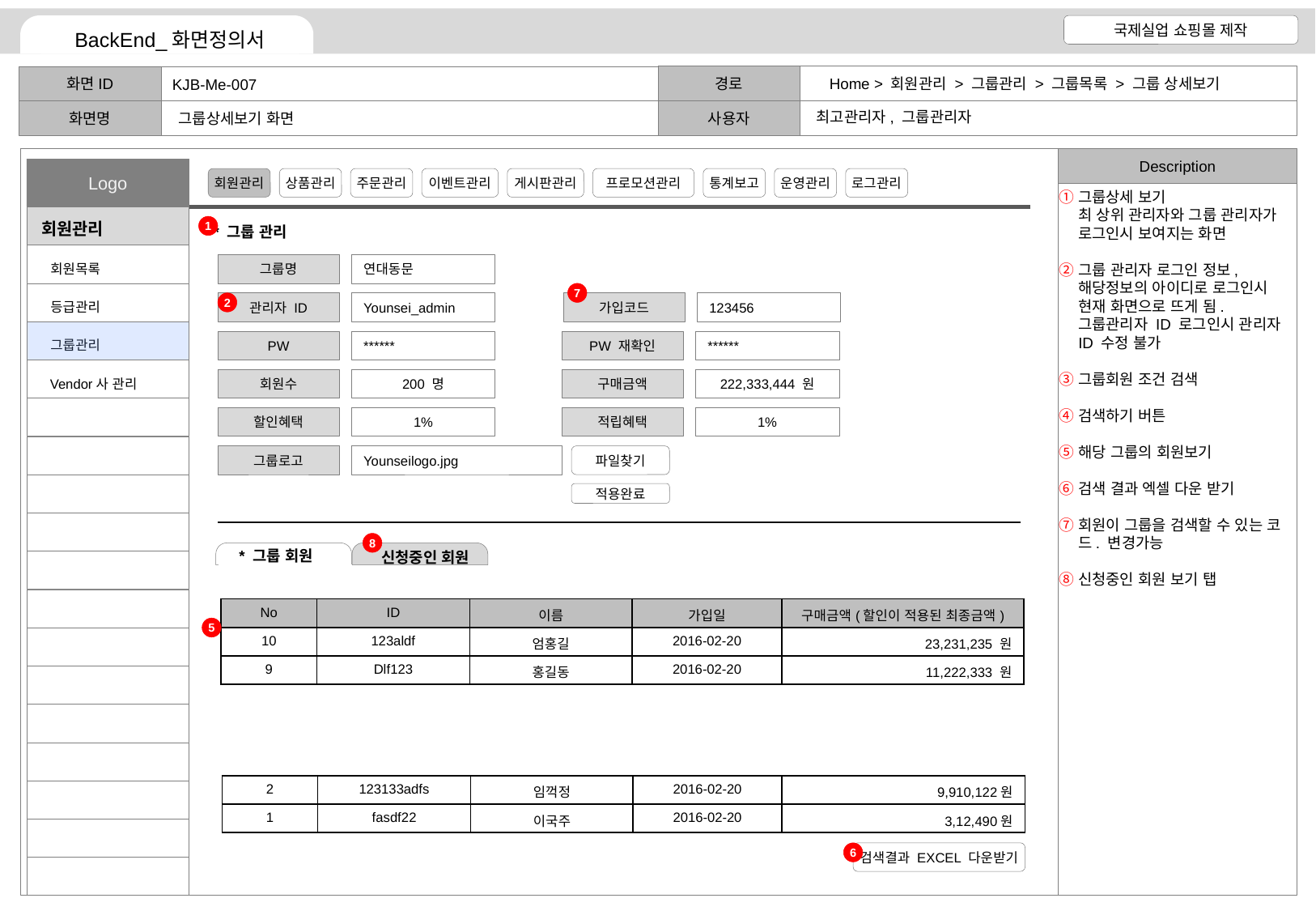

Home > 회원관리 > 그룹관리 > 그룹목록 > 그룹 상세보기
KJB-Me-007
최고관리자, 그룹관리자
그룹상세보기 화면
그룹상세 보기
최 상위 관리자와 그룹 관리자가 로그인시 보여지는 화면

그룹 관리자 로그인 정보,
해당정보의 아이디로 로그인시 현재 화면으로 뜨게 됨.
그룹관리자 ID 로그인시 관리자 ID 수정 불가

그룹회원 조건 검색

검색하기 버튼

해당 그룹의 회원보기

검색 결과 엑셀 다운 받기

회원이 그룹을 검색할 수 있는 코드. 변경가능

신청중인 회원 보기 탭
* 그룹 관리
1
그룹명
연대동문
7
관리자 ID
2
Younsei_admin
가입코드
123456

PW
******
PW 재확인
******
회원수
200 명
구매금액
222,333,444 원
할인혜택
1%
적립혜택
1%
그룹로고
Younseilogo.jpg
파일찾기
적용완료
8
* 그룹 회원
신청중인 회원

| No | ID | 이름 | 가입일 | 구매금액(할인이 적용된 최종금액) |
| --- | --- | --- | --- | --- |
| 10 | 123aldf | 엄홍길 | 2016-02-20 | 23,231,235 원 |
| 9 | Dlf123 | 홍길동 | 2016-02-20 | 11,222,333 원 |
5
| 2 | 123133adfs | 임꺽정 | 2016-02-20 | 9,910,122원 |
| --- | --- | --- | --- | --- |
| 1 | fasdf22 | 이국주 | 2016-02-20 | 3,12,490원 |
6
검색결과 EXCEL 다운받기